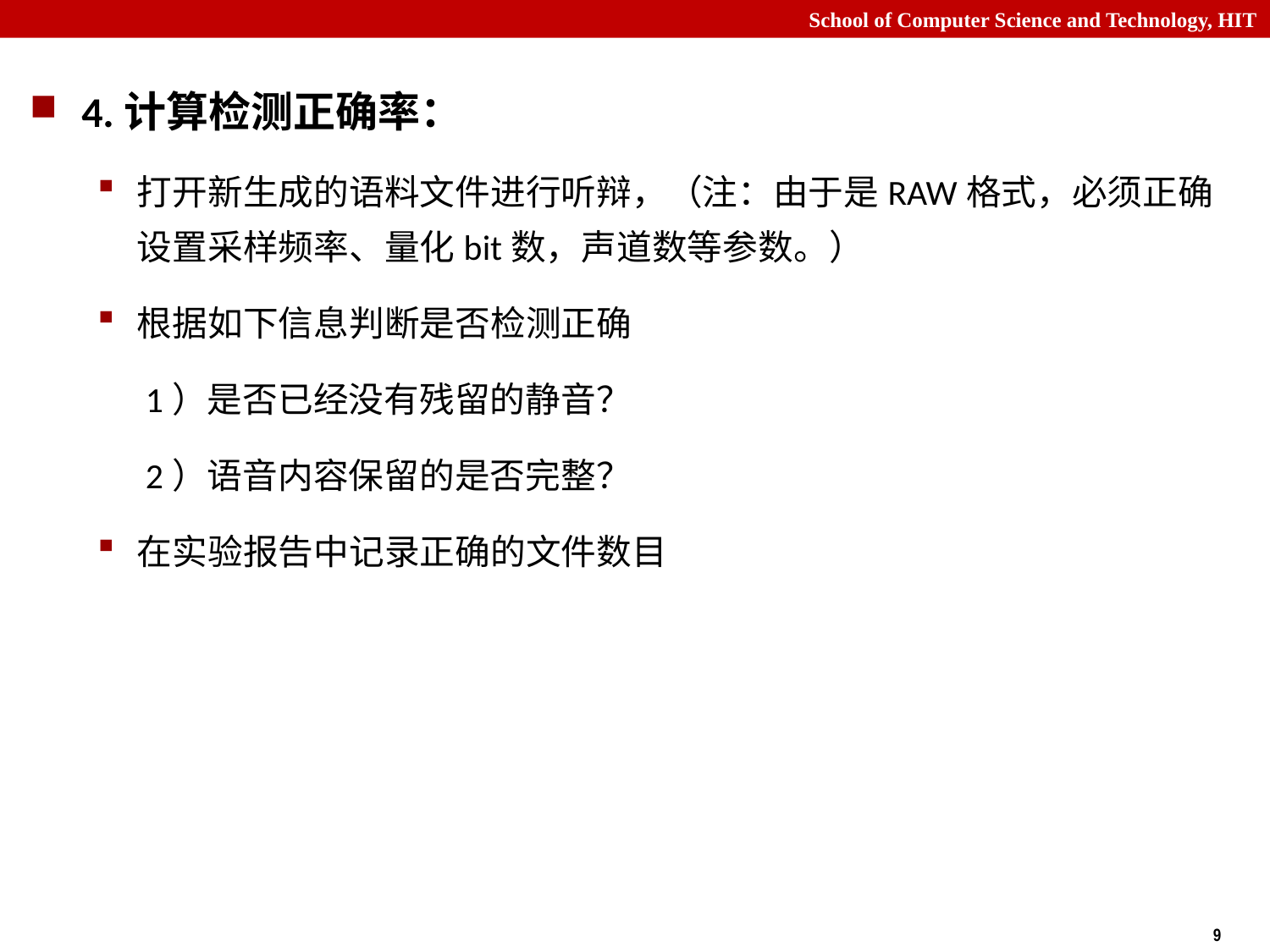

4.计算检测正确率：
打开新生成的语料文件进行听辩，（注：由于是RAW格式，必须正确设置采样频率、量化bit数，声道数等参数。）
根据如下信息判断是否检测正确
      1）是否已经没有残留的静音？
      2）语音内容保留的是否完整？
在实验报告中记录正确的文件数目